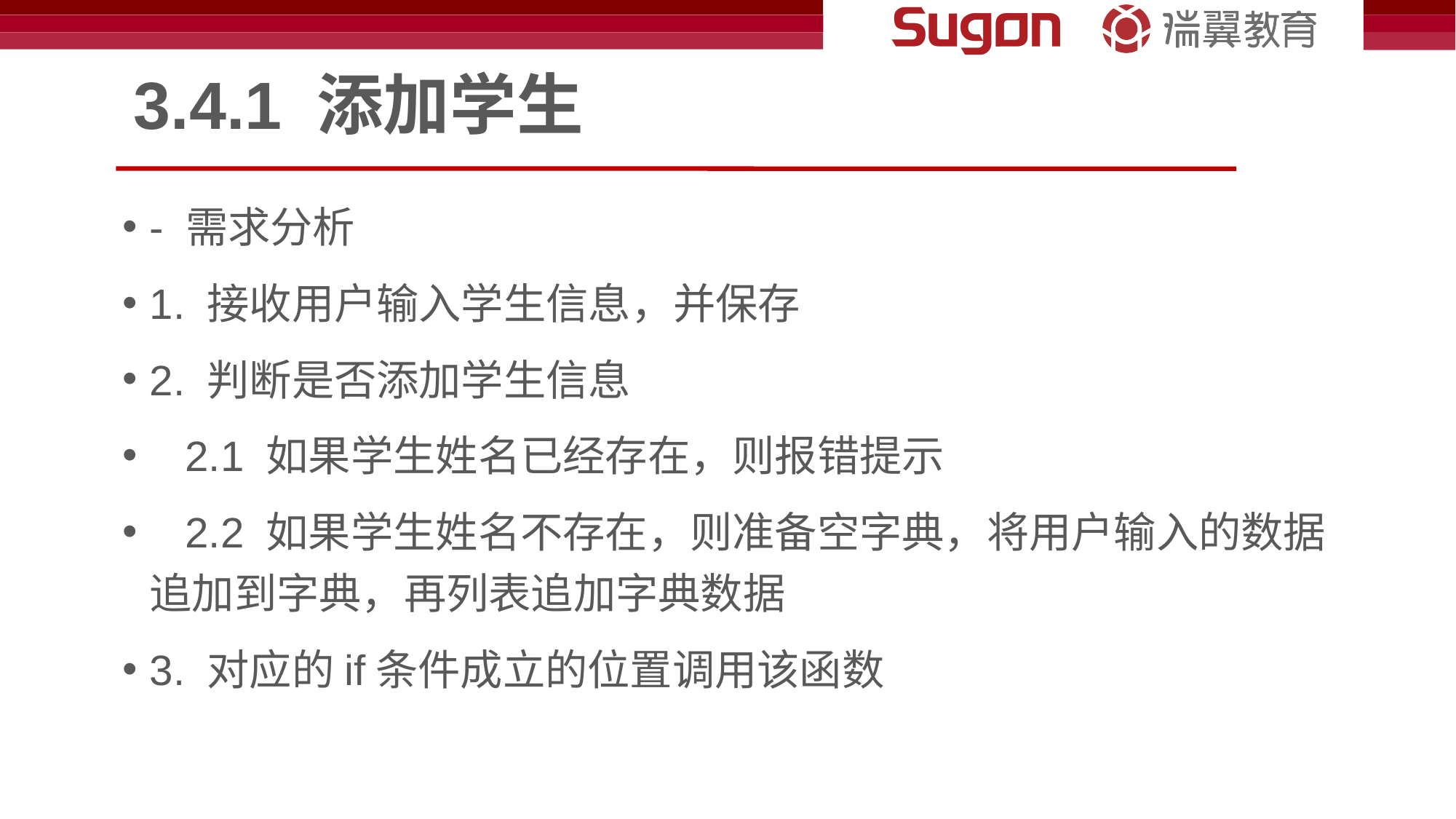

# 3.4.1 添加学生
- 需求分析
1. 接收用户输入学生信息，并保存
2. 判断是否添加学生信息
   2.1 如果学生姓名已经存在，则报错提示
   2.2 如果学生姓名不存在，则准备空字典，将用户输入的数据追加到字典，再列表追加字典数据
3. 对应的if条件成立的位置调用该函数